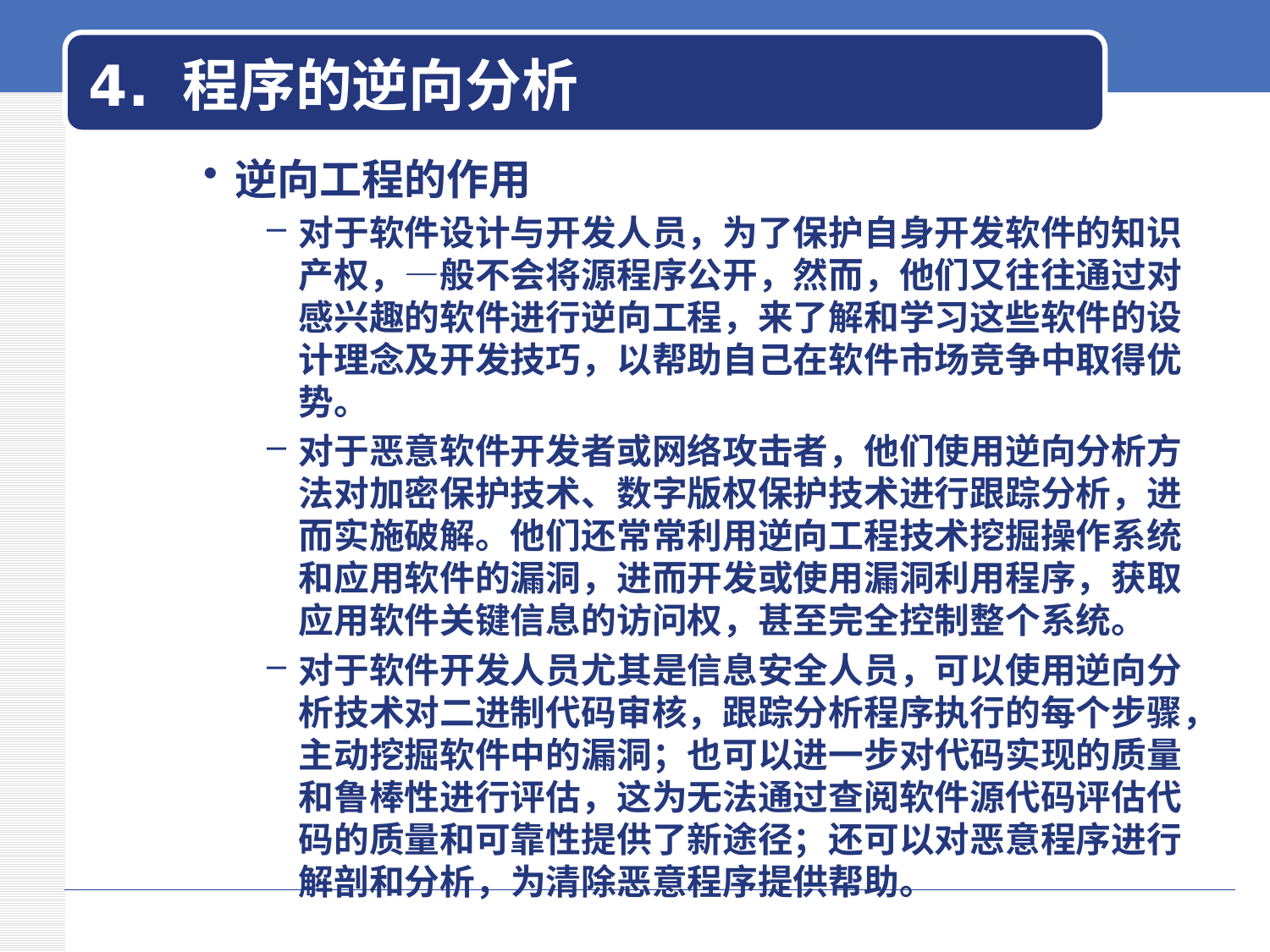

# 4. 程序的逆向分析
逆向工程的作用
对于软件设计与开发人员，为了保护自身开发软件的知识产权，—般不会将源程序公开，然而，他们又往往通过对感兴趣的软件进行逆向工程，来了解和学习这些软件的设计理念及开发技巧，以帮助自己在软件市场竞争中取得优势。
对于恶意软件开发者或网络攻击者，他们使用逆向分析方法对加密保护技术、数字版权保护技术进行跟踪分析，进而实施破解。他们还常常利用逆向工程技术挖掘操作系统和应用软件的漏洞，进而开发或使用漏洞利用程序，获取应用软件关键信息的访问权，甚至完全控制整个系统。
对于软件开发人员尤其是信息安全人员，可以使用逆向分析技术对二进制代码审核，跟踪分析程序执行的每个步骤，主动挖掘软件中的漏洞；也可以进一步对代码实现的质量和鲁棒性进行评估，这为无法通过查阅软件源代码评估代码的质量和可靠性提供了新途径；还可以对恶意程序进行解剖和分析，为清除恶意程序提供帮助。